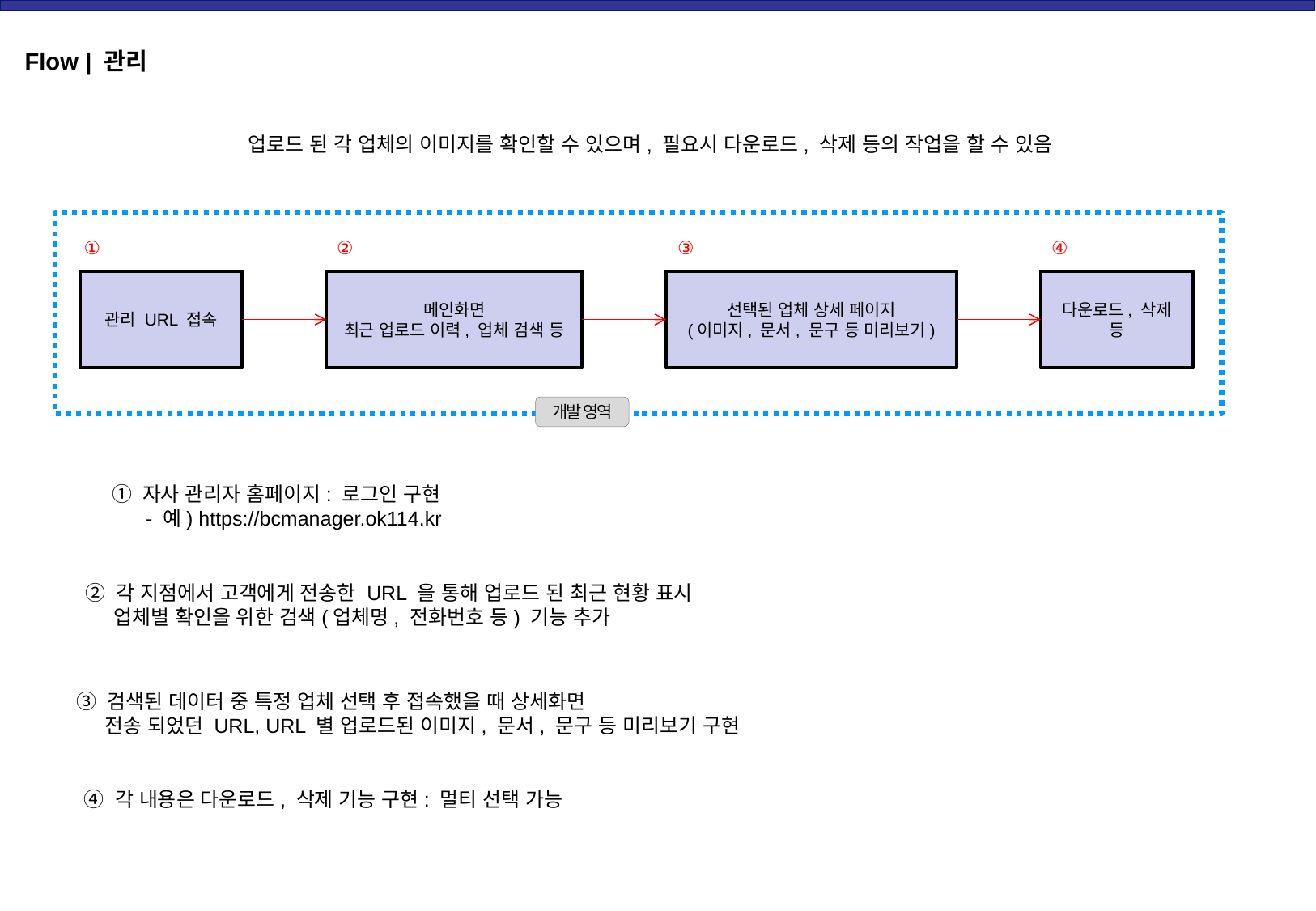

Flow | 관리
업로드 된 각 업체의 이미지를 확인할 수 있으며, 필요시 다운로드, 삭제 등의 작업을 할 수 있음

①
②
③
④
관리 URL 접속
메인화면
최근 업로드 이력, 업체 검색 등
선택된 업체 상세 페이지
(이미지, 문서, 문구 등 미리보기)
다운로드, 삭제 등
개발 영역
① 자사 관리자 홈페이지: 로그인 구현
      - 예) https://bcmanager.ok114.kr
② 각 지점에서 고객에게 전송한 URL 을 통해 업로드 된 최근 현황 표시
     업체별 확인을 위한 검색(업체명, 전화번호 등) 기능 추가
③ 검색된 데이터 중 특정 업체 선택 후 접속했을 때 상세화면
     전송 되었던 URL, URL 별 업로드된 이미지, 문서, 문구 등 미리보기 구현
④ 각 내용은 다운로드, 삭제 기능 구현: 멀티 선택 가능